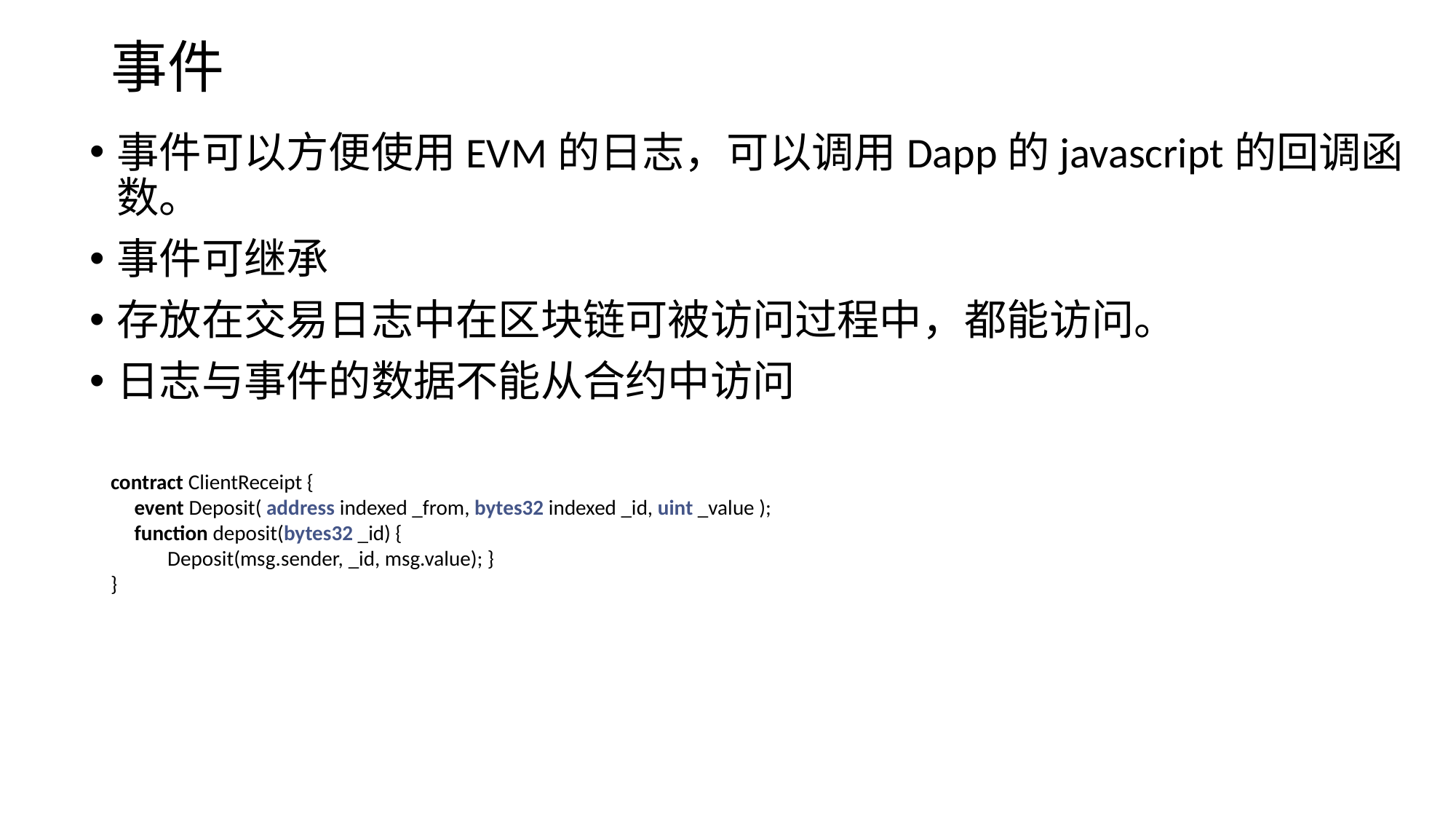

# 事件
事件可以方便使用EVM的日志，可以调用Dapp的javascript的回调函数。
事件可继承
存放在交易日志中在区块链可被访问过程中，都能访问。
日志与事件的数据不能从合约中访问

contract ClientReceipt {
     event Deposit( address indexed _from, bytes32 indexed _id, uint _value );
     function deposit(bytes32 _id) {
            Deposit(msg.sender, _id, msg.value); }
}